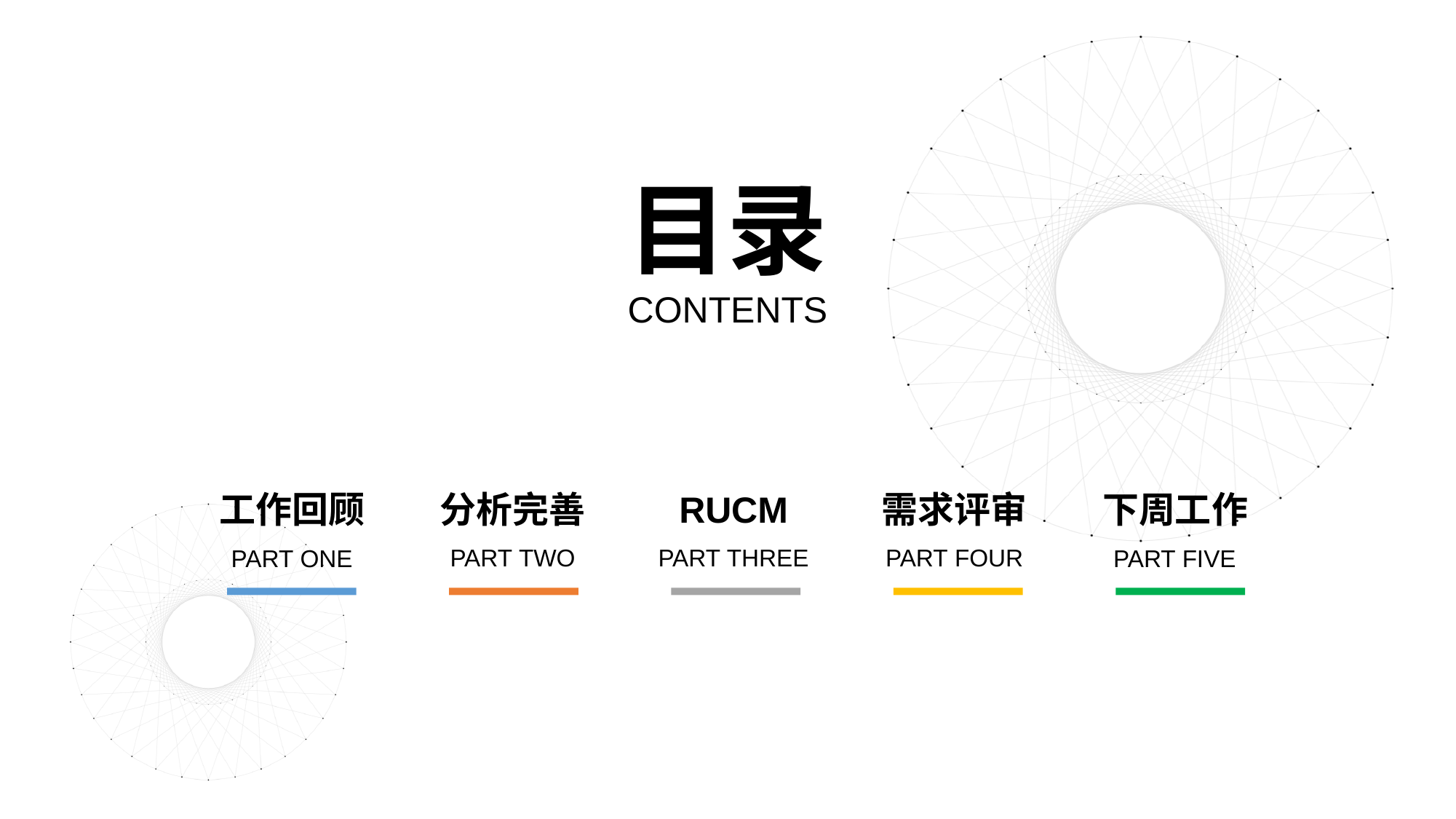

目录
CONTENTS
分析完善
RUCM
需求评审
工作回顾
下周工作
PART TWO
PART THREE
PART FOUR
PART ONE
PART FIVE